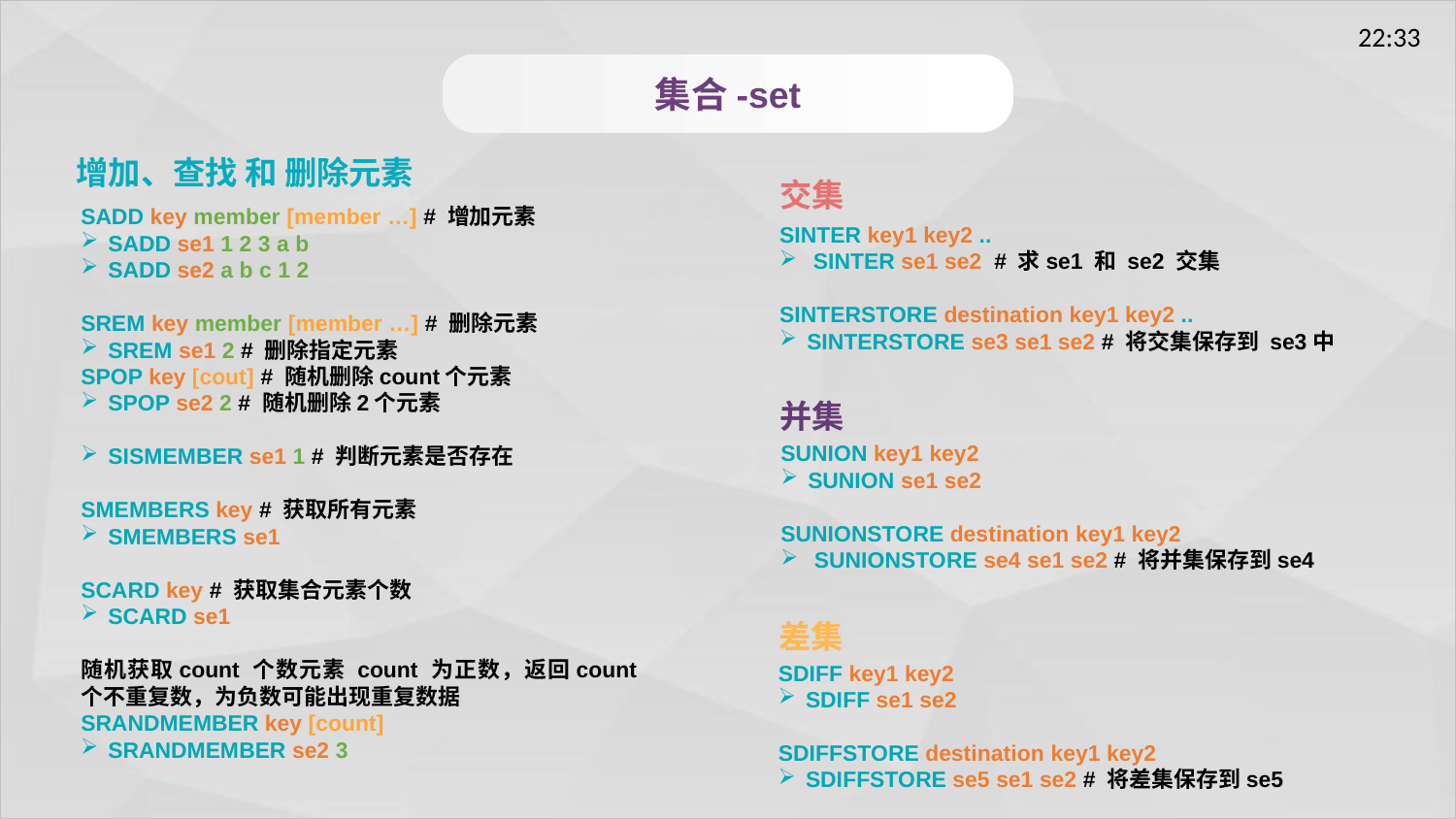

集合-set

增加、查找 和 删除元素
SADD key member [member …] # 增加元素
SADD se1 1 2 3 a b
SADD se2 a b c 1 2

SREM key member [member …] # 删除元素
SREM se1 2 # 删除指定元素
SPOP key [cout] # 随机删除count个元素
SPOP se2 2 # 随机删除2个元素

SISMEMBER se1 1 # 判断元素是否存在

SMEMBERS key # 获取所有元素
SMEMBERS se1

SCARD key # 获取集合元素个数
SCARD se1

随机获取count 个数元素 count 为正数，返回count个不重复数，为负数可能出现重复数据
SRANDMEMBER key [count]
SRANDMEMBER se2 3
交集
SINTER key1 key2 ..
 SINTER se1 se2  # 求se1 和 se2 交集

SINTERSTORE destination key1 key2 ..
SINTERSTORE se3 se1 se2 # 将交集保存到 se3中
并集
SUNION key1 key2
SUNION se1 se2

SUNIONSTORE destination key1 key2
 SUNIONSTORE se4 se1 se2 # 将并集保存到se4
差集
SDIFF key1 key2
SDIFF se1 se2

SDIFFSTORE destination key1 key2
SDIFFSTORE se5 se1 se2 # 将差集保存到se5